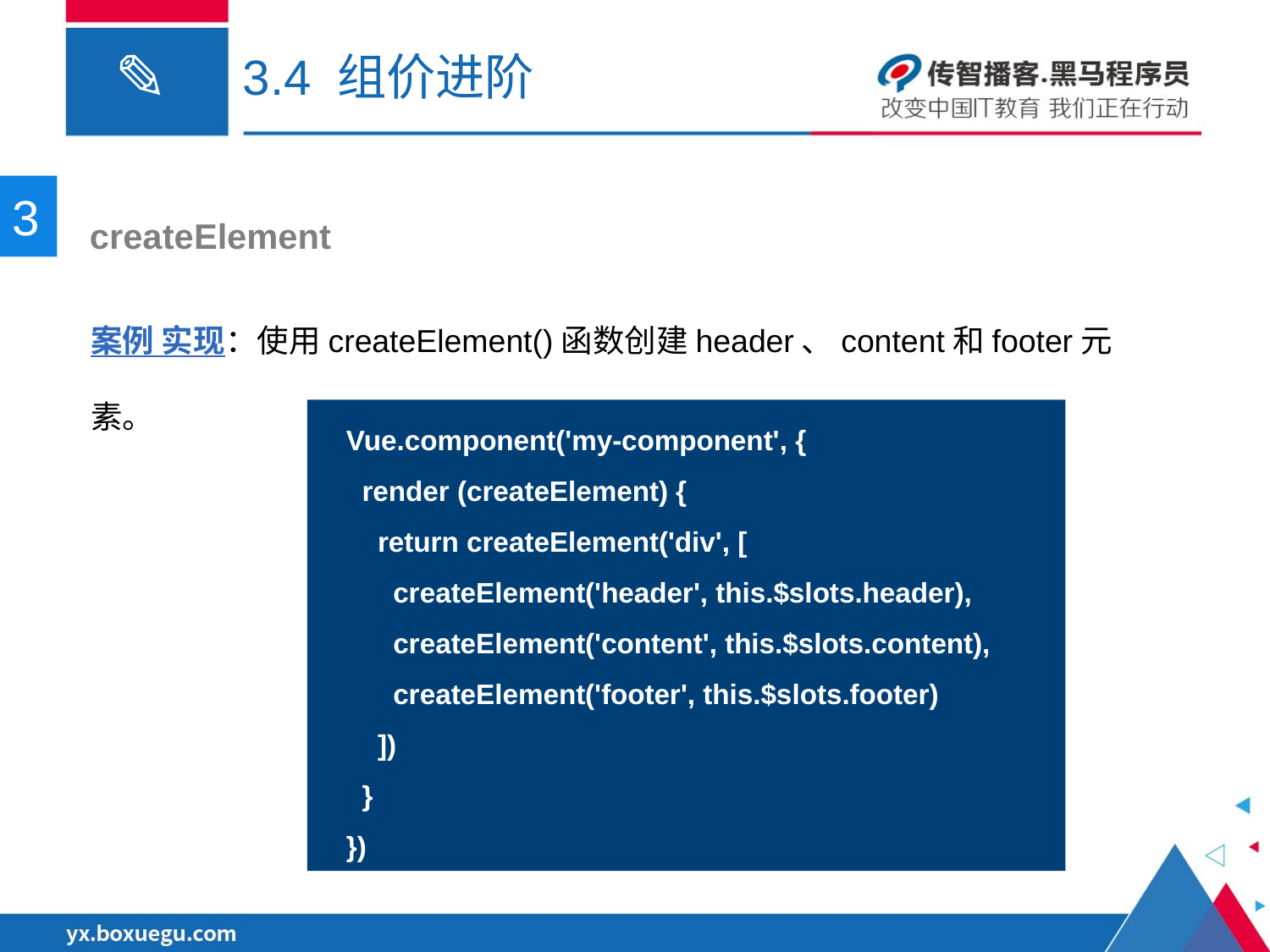

# 3.4 组价进阶

3
  createElement
案例 实现：使用createElement()函数创建header、content和footer元素。
Vue.component('my-component', {
  render (createElement) {
    return createElement('div', [
      createElement('header', this.$slots.header),
      createElement('content', this.$slots.content),
      createElement('footer', this.$slots.footer)
    ])
  }
})